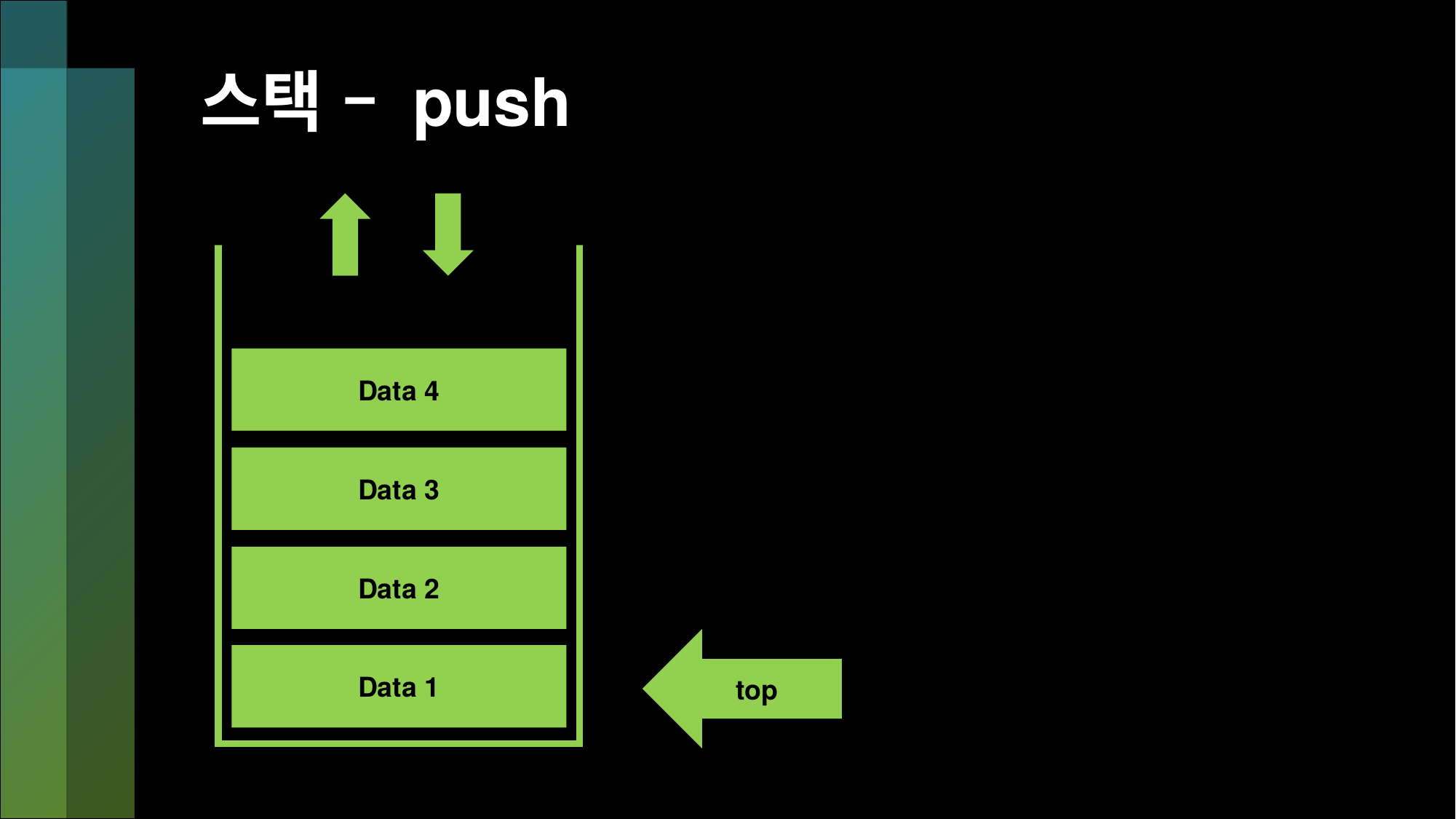

# 스택 – push

Data 4
Data 3
Data 2
top
Data 1